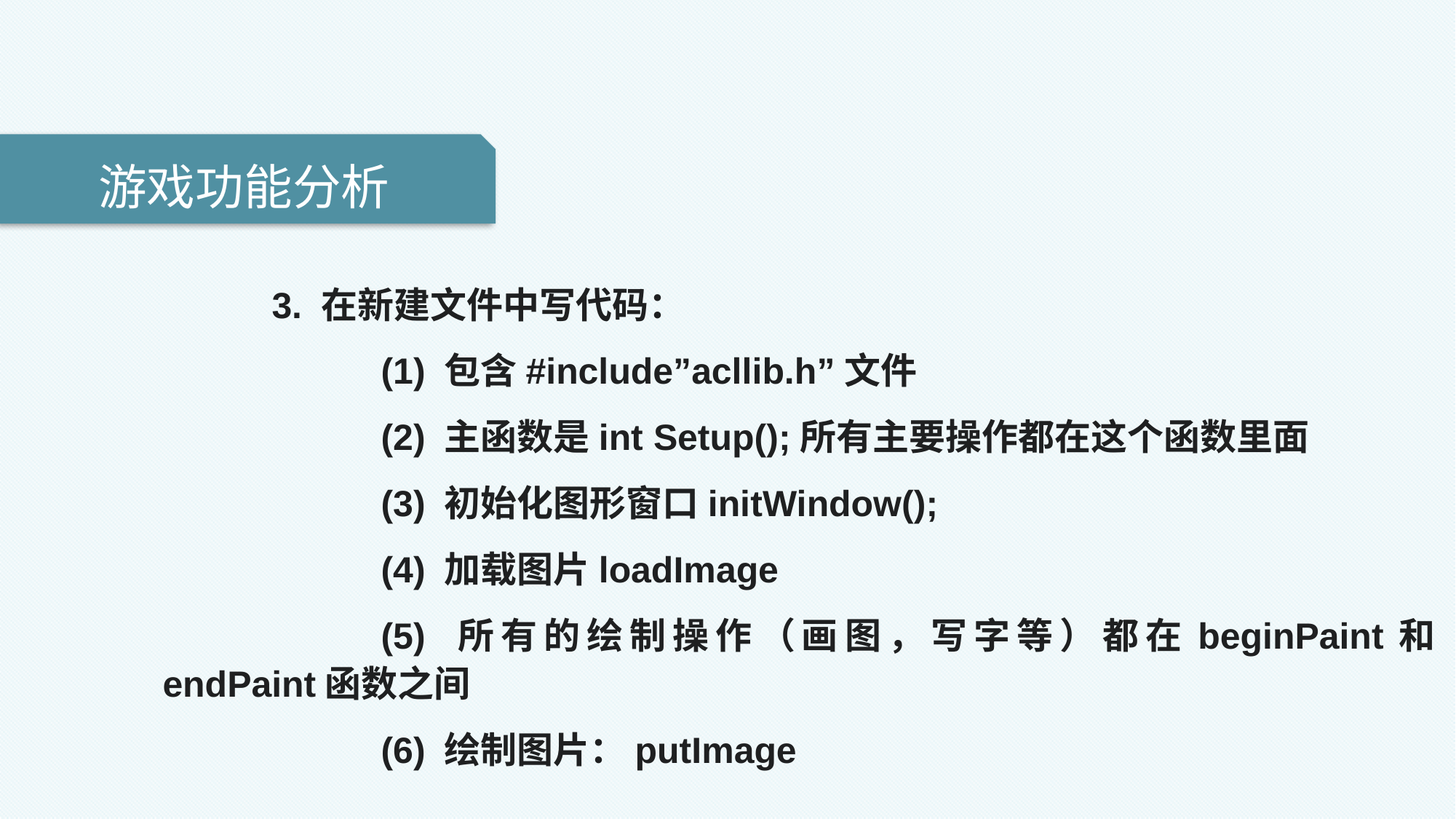

游戏功能分析
	3. 在新建文件中写代码：
		(1) 包含#include”acllib.h”文件
		(2) 主函数是int Setup();所有主要操作都在这个函数里面
		(3) 初始化图形窗口initWindow();
		(4) 加载图片loadImage
		(5) 所有的绘制操作（画图，写字等）都在beginPaint和endPaint函数之间
		(6) 绘制图片：putImage